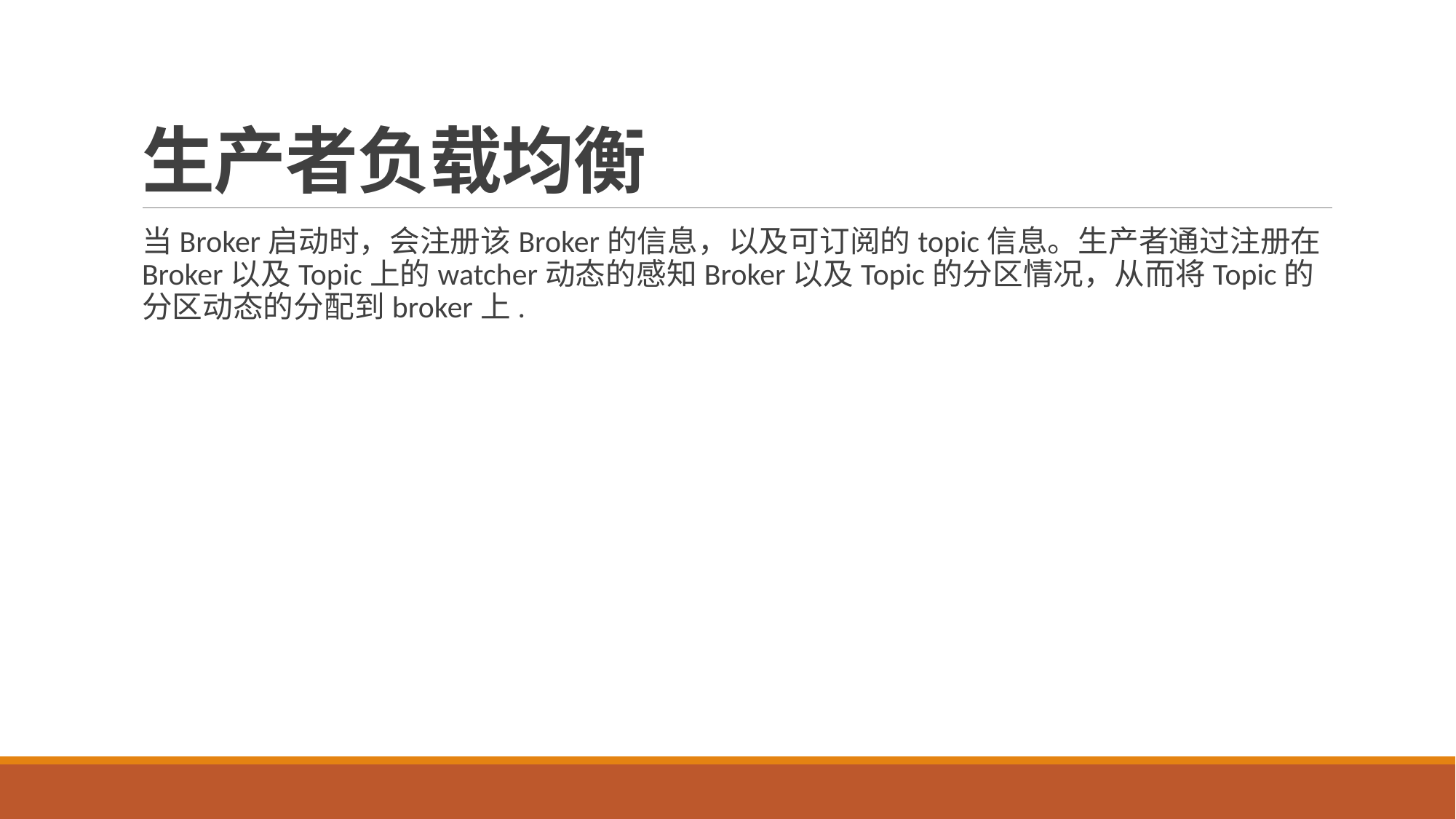

# 生产者负载均衡
当Broker启动时，会注册该Broker的信息，以及可订阅的topic信息。生产者通过注册在Broker以及Topic上的watcher动态的感知Broker以及Topic的分区情况，从而将Topic的分区动态的分配到broker上.